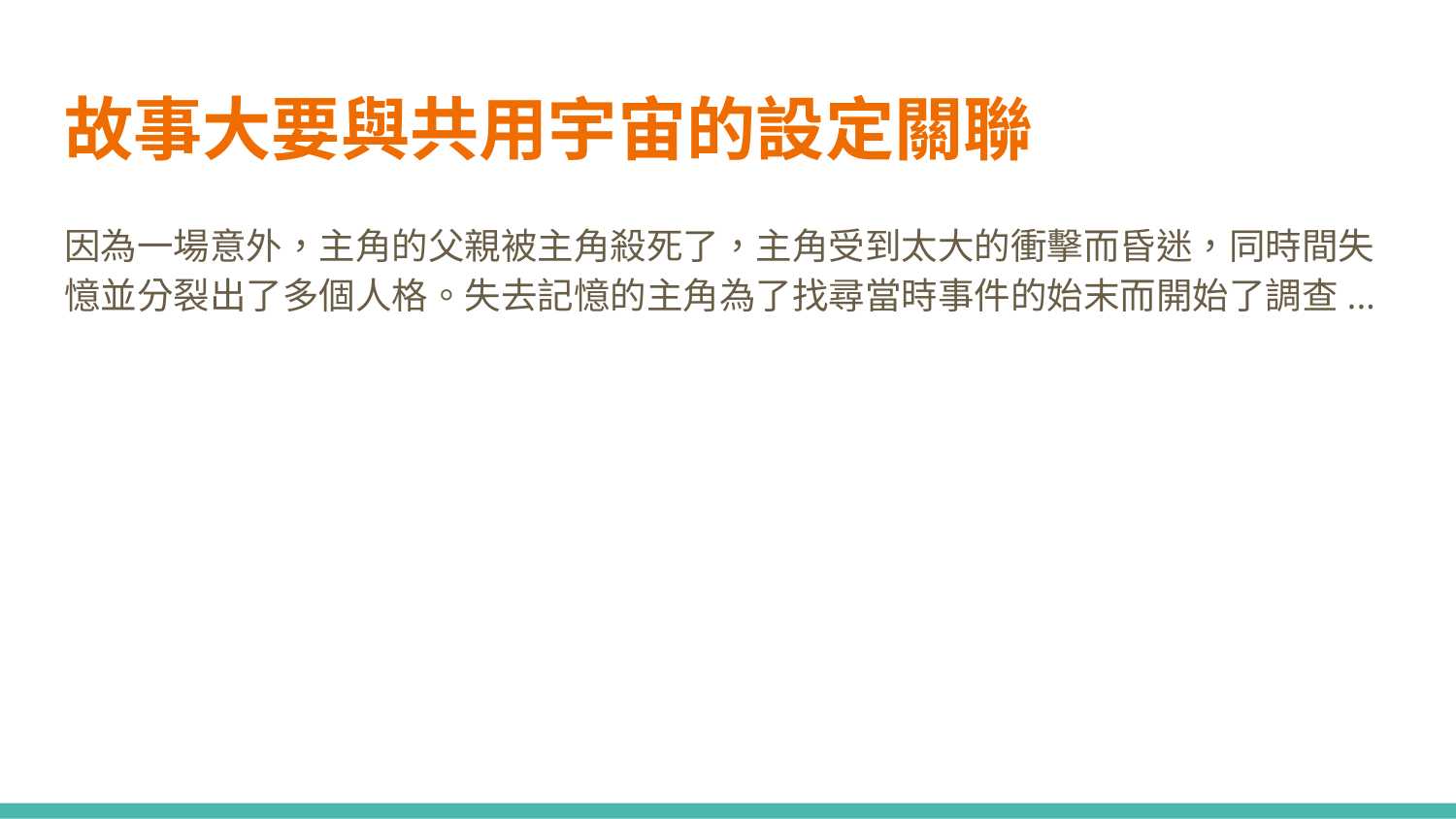

# 故事大要與共用宇宙的設定關聯
因為一場意外，主角的父親被主角殺死了，主角受到太大的衝擊而昏迷，同時間失憶並分裂出了多個人格。失去記憶的主角為了找尋當時事件的始末而開始了調查...